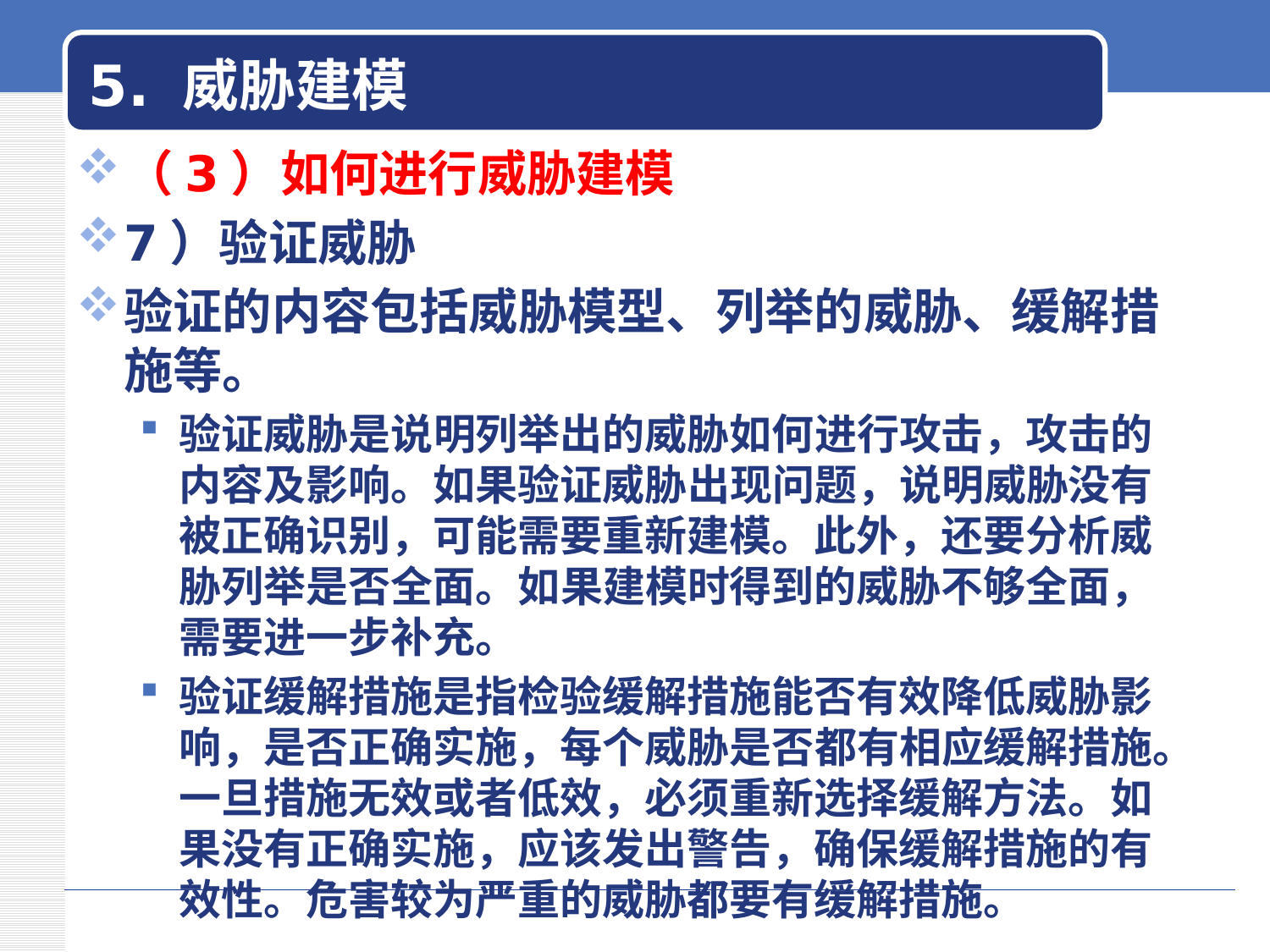

# 5. 威胁建模
（3）如何进行威胁建模
7）验证威胁
验证的内容包括威胁模型、列举的威胁、缓解措施等。
验证威胁是说明列举出的威胁如何进行攻击，攻击的内容及影响。如果验证威胁出现问题，说明威胁没有被正确识别，可能需要重新建模。此外，还要分析威胁列举是否全面。如果建模时得到的威胁不够全面，需要进一步补充。
验证缓解措施是指检验缓解措施能否有效降低威胁影响，是否正确实施，每个威胁是否都有相应缓解措施。一旦措施无效或者低效，必须重新选择缓解方法。如果没有正确实施，应该发出警告，确保缓解措施的有效性。危害较为严重的威胁都要有缓解措施。